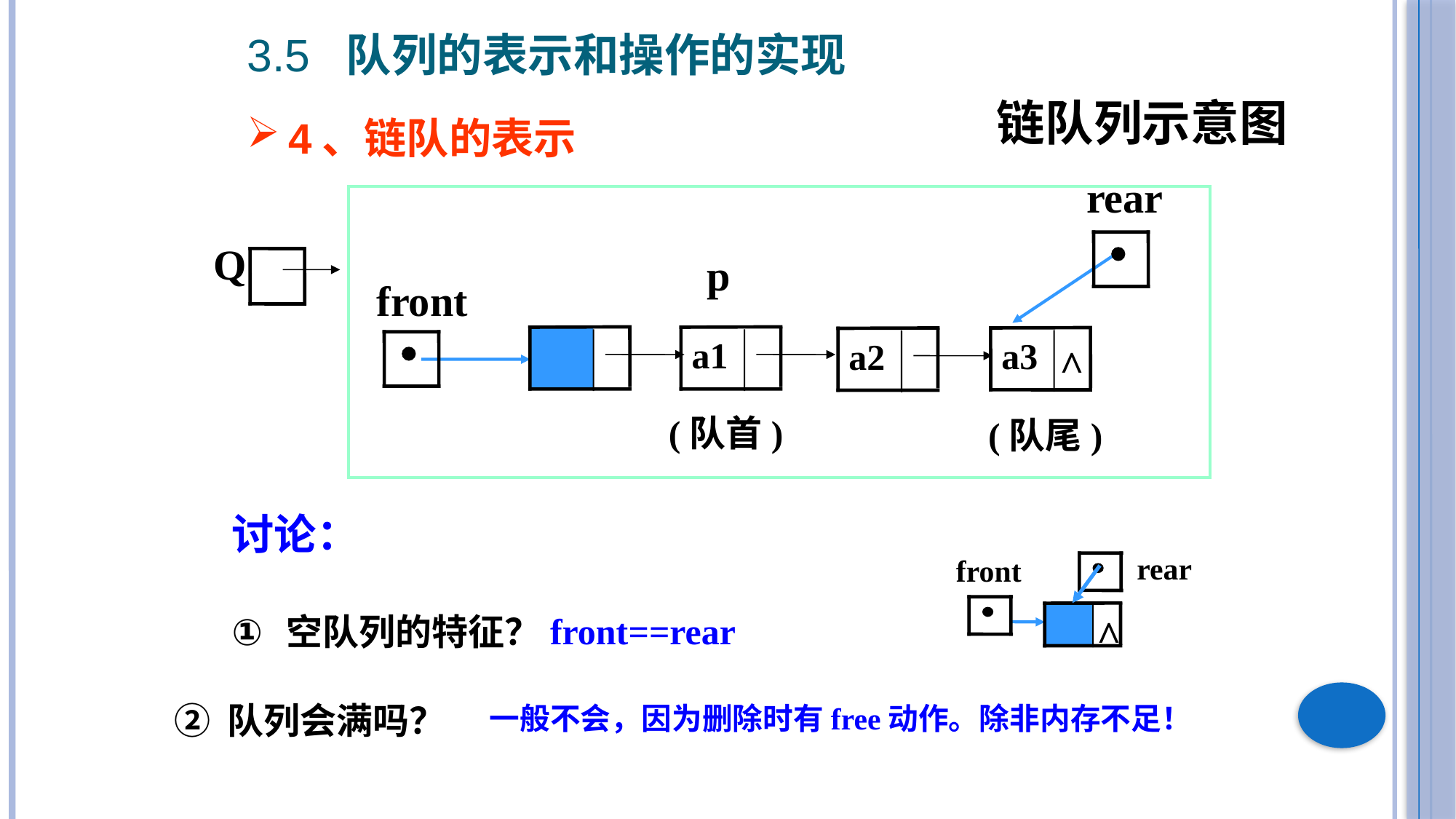

3.5  队列的表示和操作的实现
链队列示意图
4、链队的表示

rear

Q

p

front

a1

a3

^

a2

(队首)
(队尾)
讨论：

空队列的特征？
rear
front

^

front==rear
② 队列会满吗？
一般不会，因为删除时有free动作。除非内存不足！